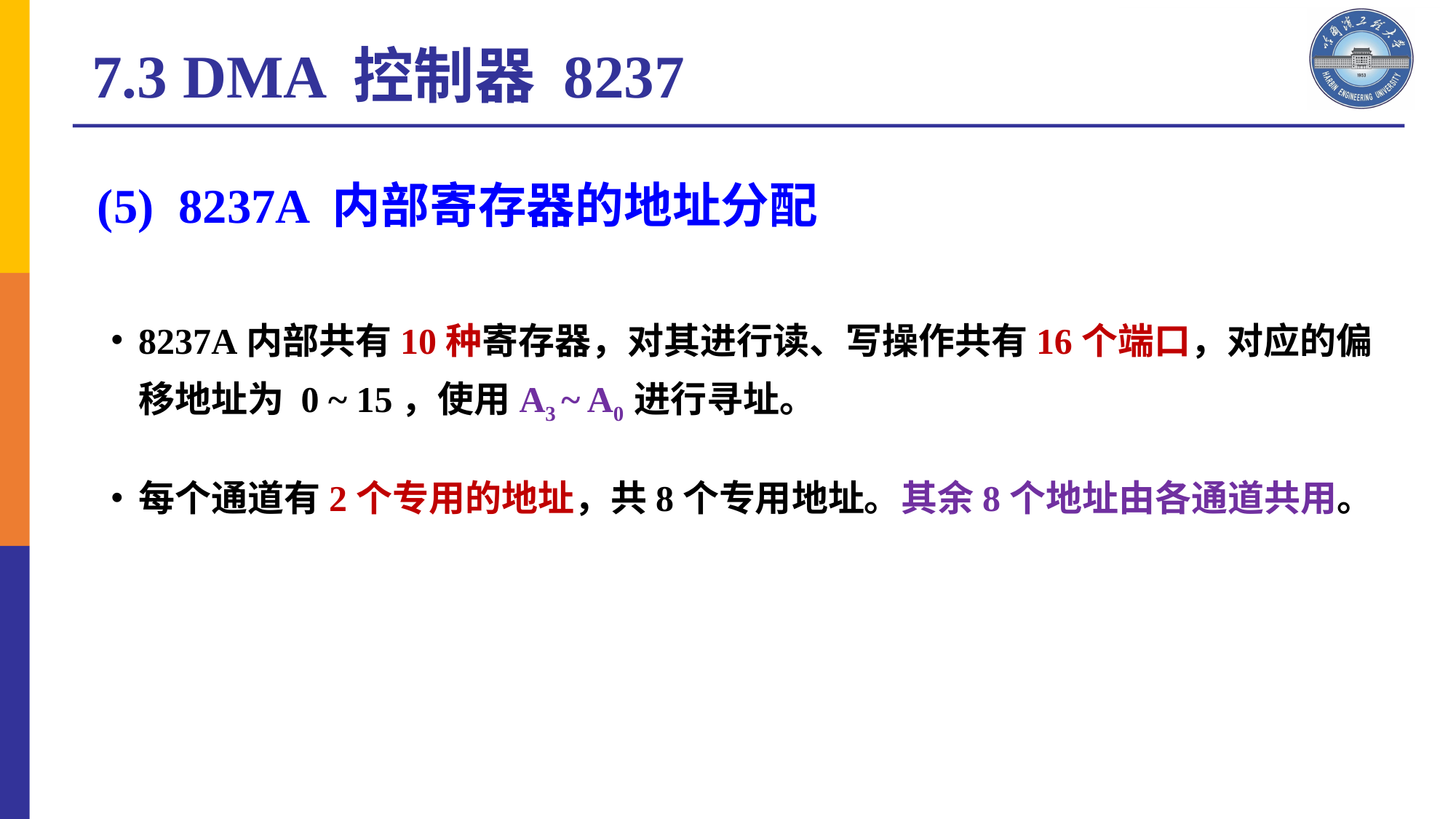

7.3 DMA 控制器 8237
 (5)  8237A 内部寄存器的地址分配
8237A内部共有10种寄存器，对其进行读、写操作共有16个端口，对应的偏移地址为 0 ~ 15，使用A3 ~ A0 进行寻址。
每个通道有2个专用的地址，共8个专用地址。其余8个地址由各通道共用。